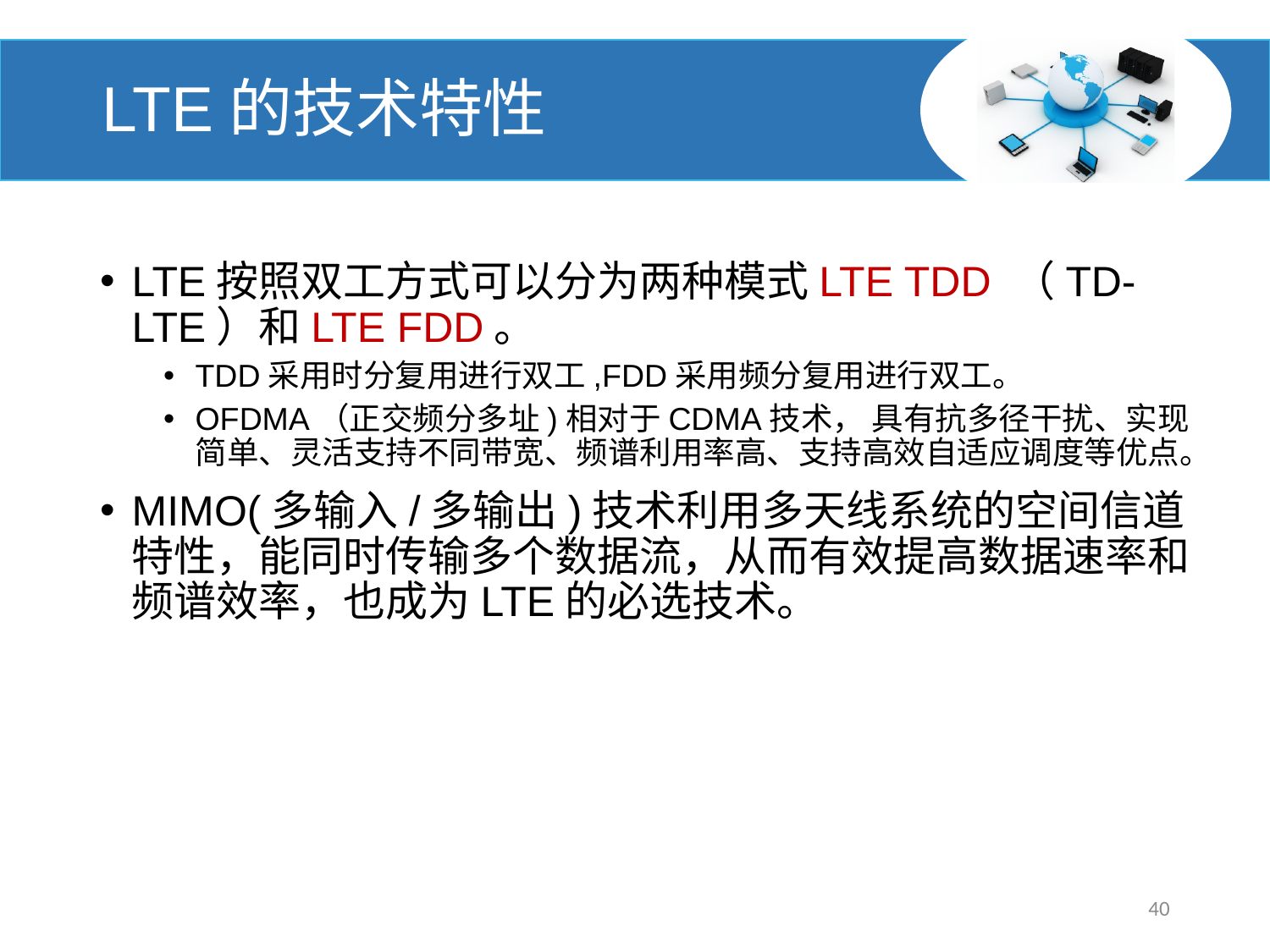

# LTE的技术特性
LTE按照双工方式可以分为两种模式LTE TDD （TD-LTE）和LTE FDD。
TDD采用时分复用进行双工,FDD采用频分复用进行双工。
OFDMA（正交频分多址)相对于CDMA技术， 具有抗多径干扰、实现简单、灵活支持不同带宽、频谱利用率高、支持高效自适应调度等优点。
MIMO(多输入/多输出)技术利用多天线系统的空间信道特性，能同时传输多个数据流，从而有效提高数据速率和频谱效率，也成为LTE的必选技术。

40